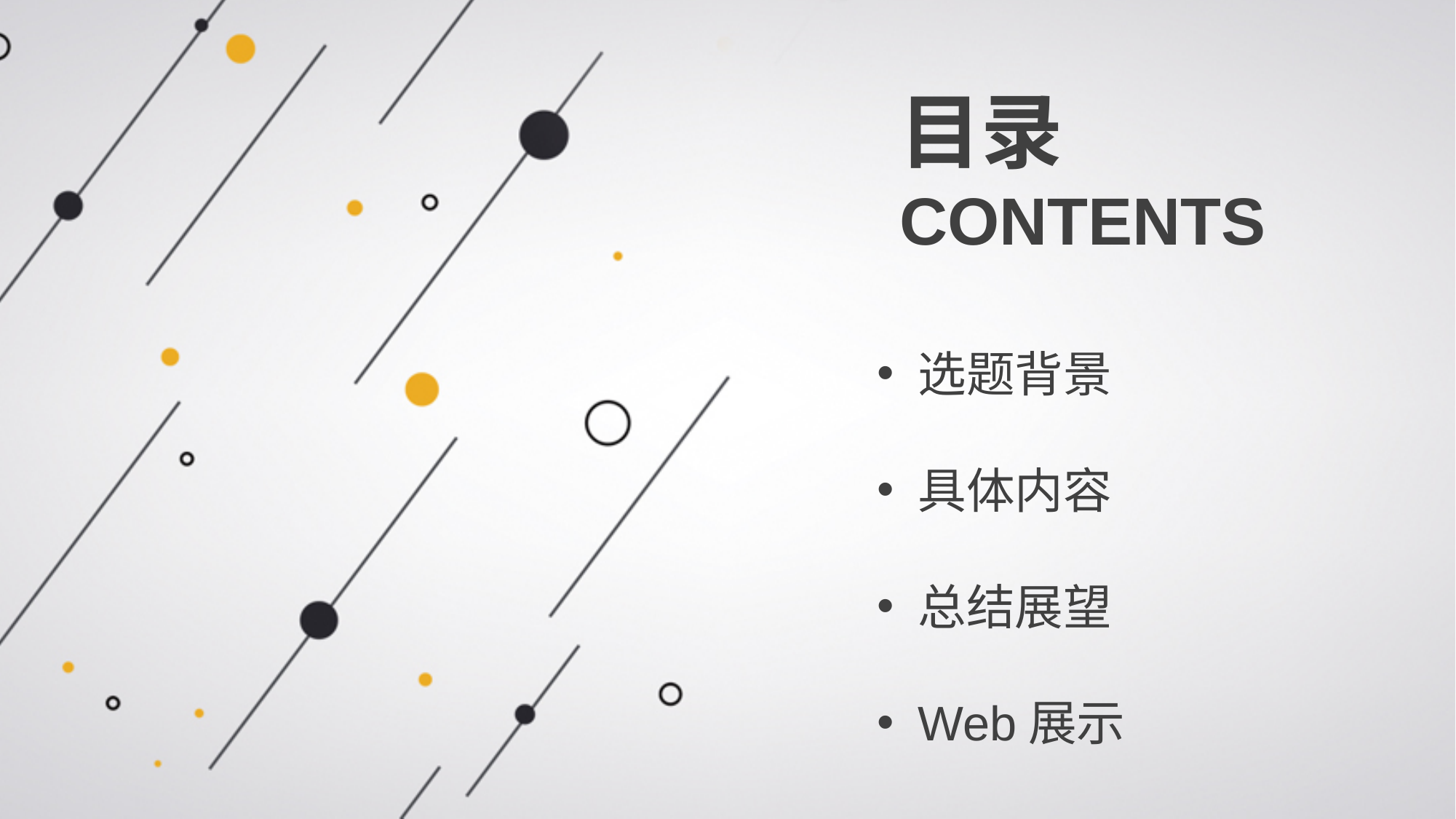

行业PPT模板http://www.1ppt.com/hangye/
目录
CONTENTS
选题背景
具体内容
总结展望
Web展示